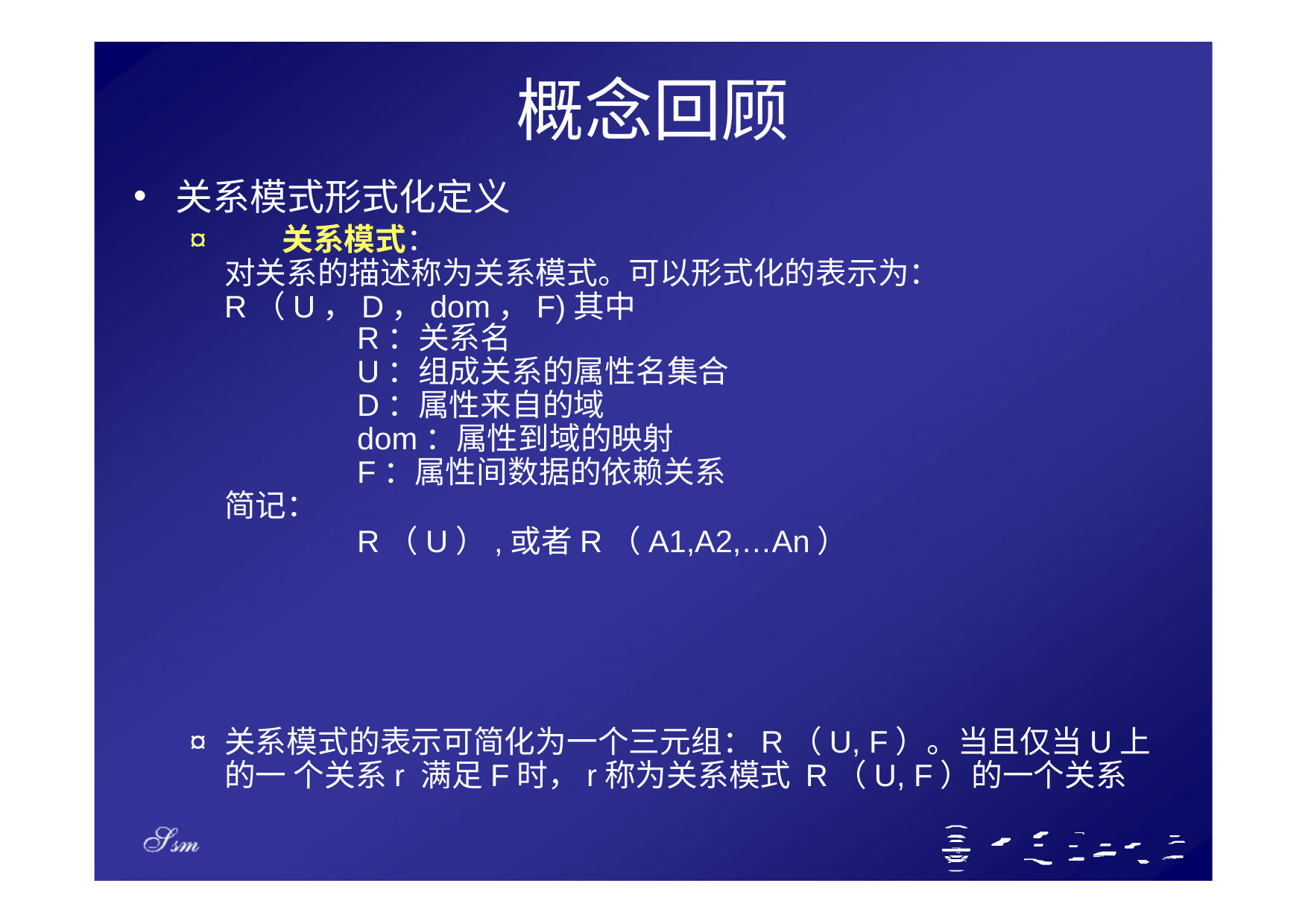

# 概念回顾
关系模式形式化定义
¤	关系模式：
对关系的描述称为关系模式。可以形式化的表示为：R（U，D，dom，F)其中
R：关系名
U：组成关系的属性名集合
D：属性来自的域
dom：属性到域的映射
F：属性间数据的依赖关系
简记：
R（U）,或者R（A1,A2,…An）
¤	关系模式的表示可简化为一个三元组：R（U, F）。当且仅当U上的一 个关系r 满足F时，r称为关系模式 R（U, F）的一个关系

Ssm